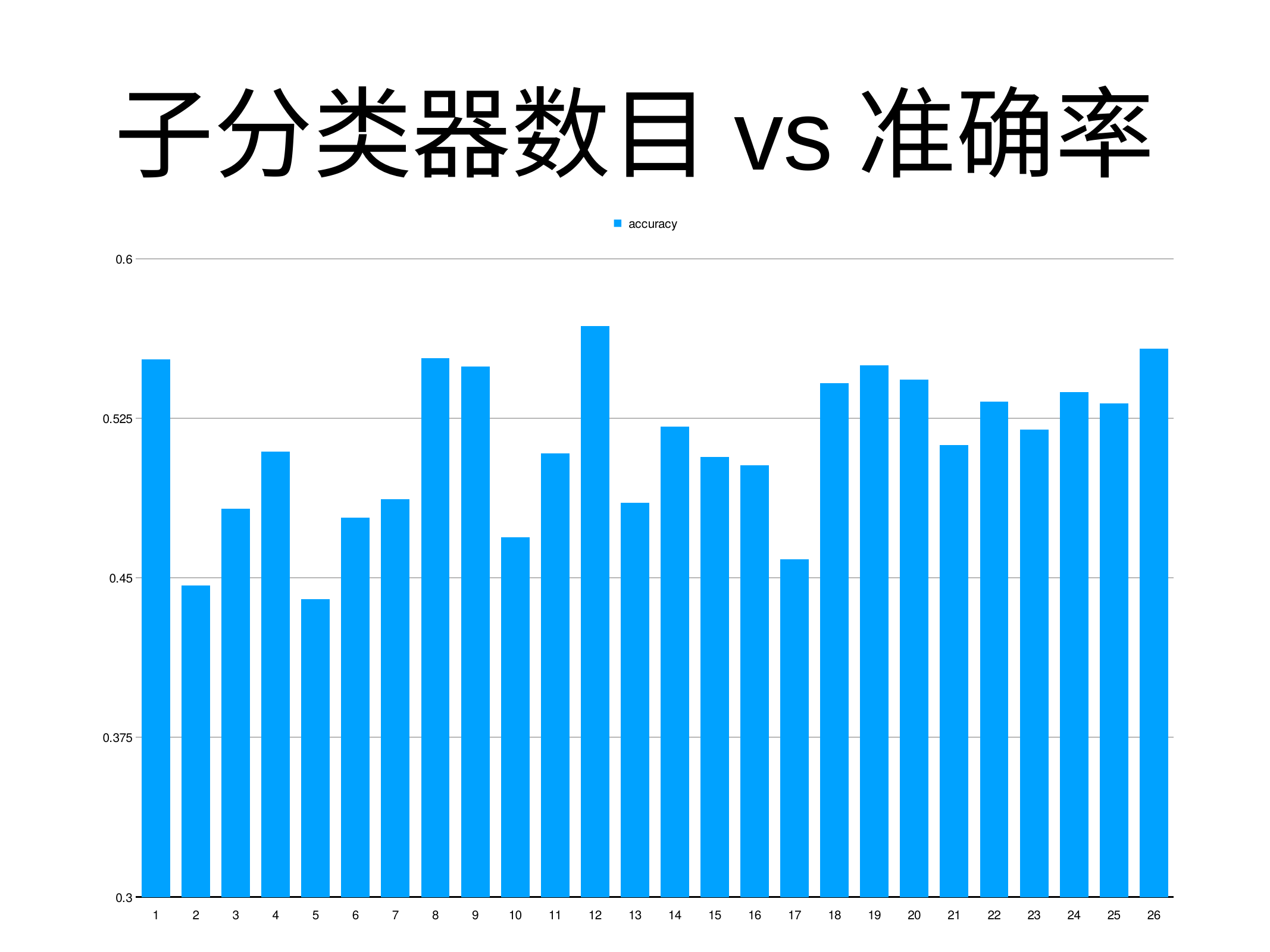

# 子分类器数目vs准确率

### Chart

| Category |  accuracy |
|---|---|
| 1 | 0.552703 |
| 2 | 0.446414 |
| 3 | 0.482593 |
| 4 | 0.509386 |
| 5 | 0.439836 |
| 6 | 0.478341 |
| 7 | 0.486924 |
| 8 | 0.553104 |
| 9 | 0.549254 |
| 10 | 0.469196 |
| 11 | 0.508423 |
| 12 | 0.568266 |
| 13 | 0.48516 |
| 14 | 0.521097 |
| 15 | 0.506738 |
| 16 | 0.502888 |
| 17 | 0.458768 |
| 18 | 0.541473 |
| 19 | 0.549896 |
| 20 | 0.543318 |
| 21 | 0.512354 |
| 22 | 0.532809 |
| 23 | 0.519814 |
| 24 | 0.537221 |
| 25 | 0.532087 |
| 26 | 0.557837 |